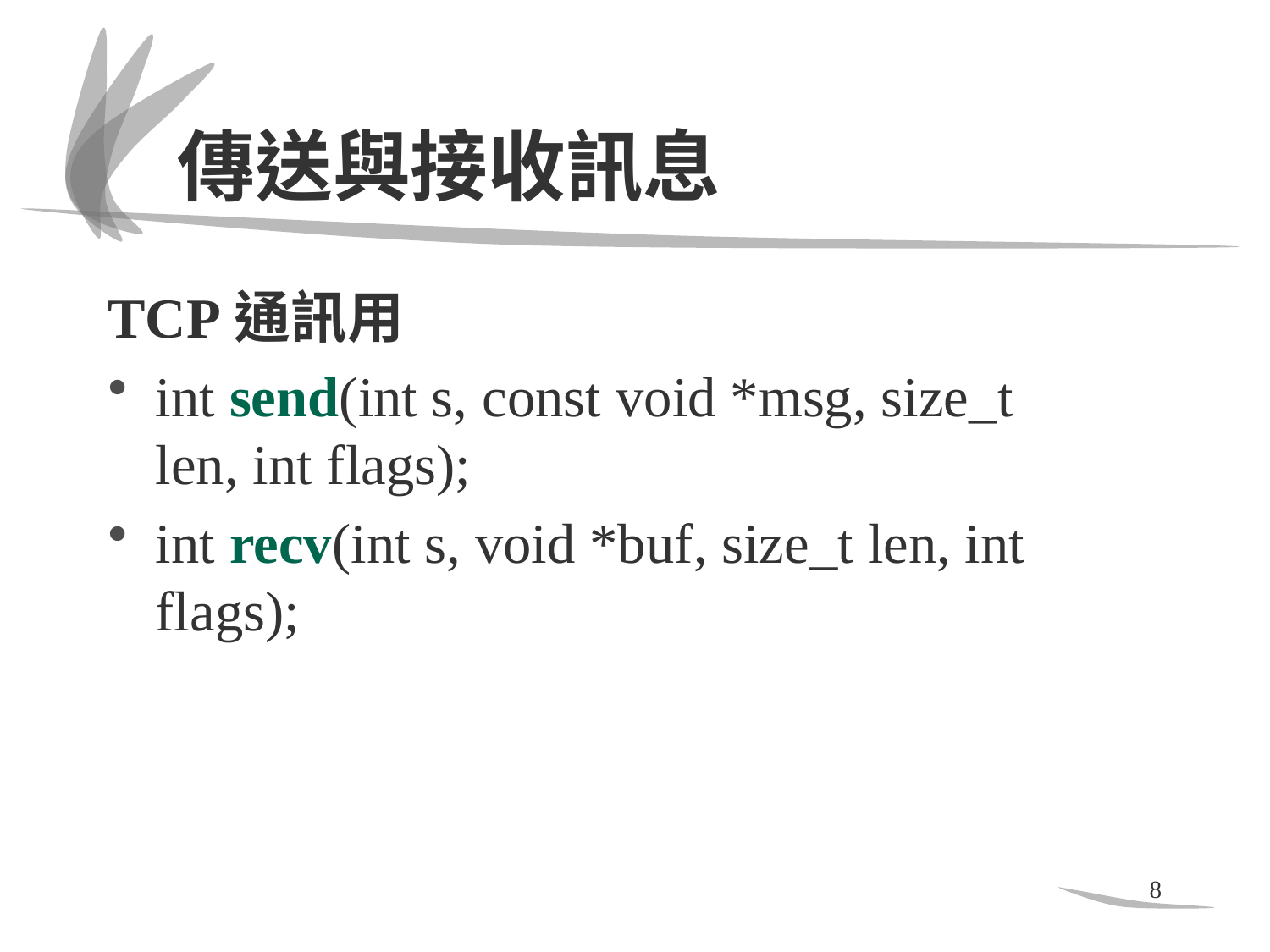

# 傳送與接收訊息
TCP通訊用
int send(int s, const void *msg, size_t len, int flags);
int recv(int s, void *buf, size_t len, int flags);

8